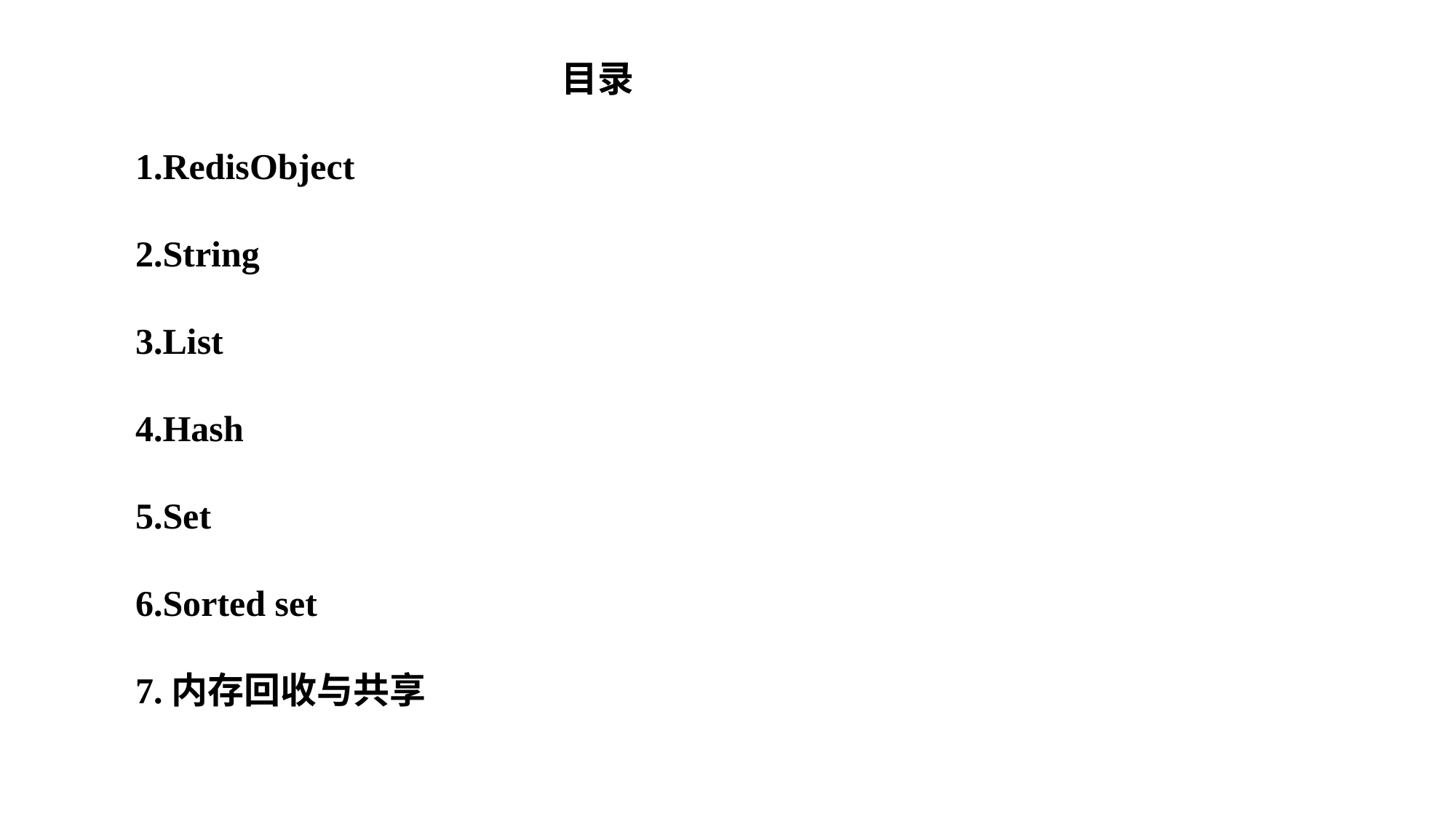

目录

1.RedisObject

2.String

3.List

4.Hash

5.Set

6.Sorted set

7.内存回收与共享